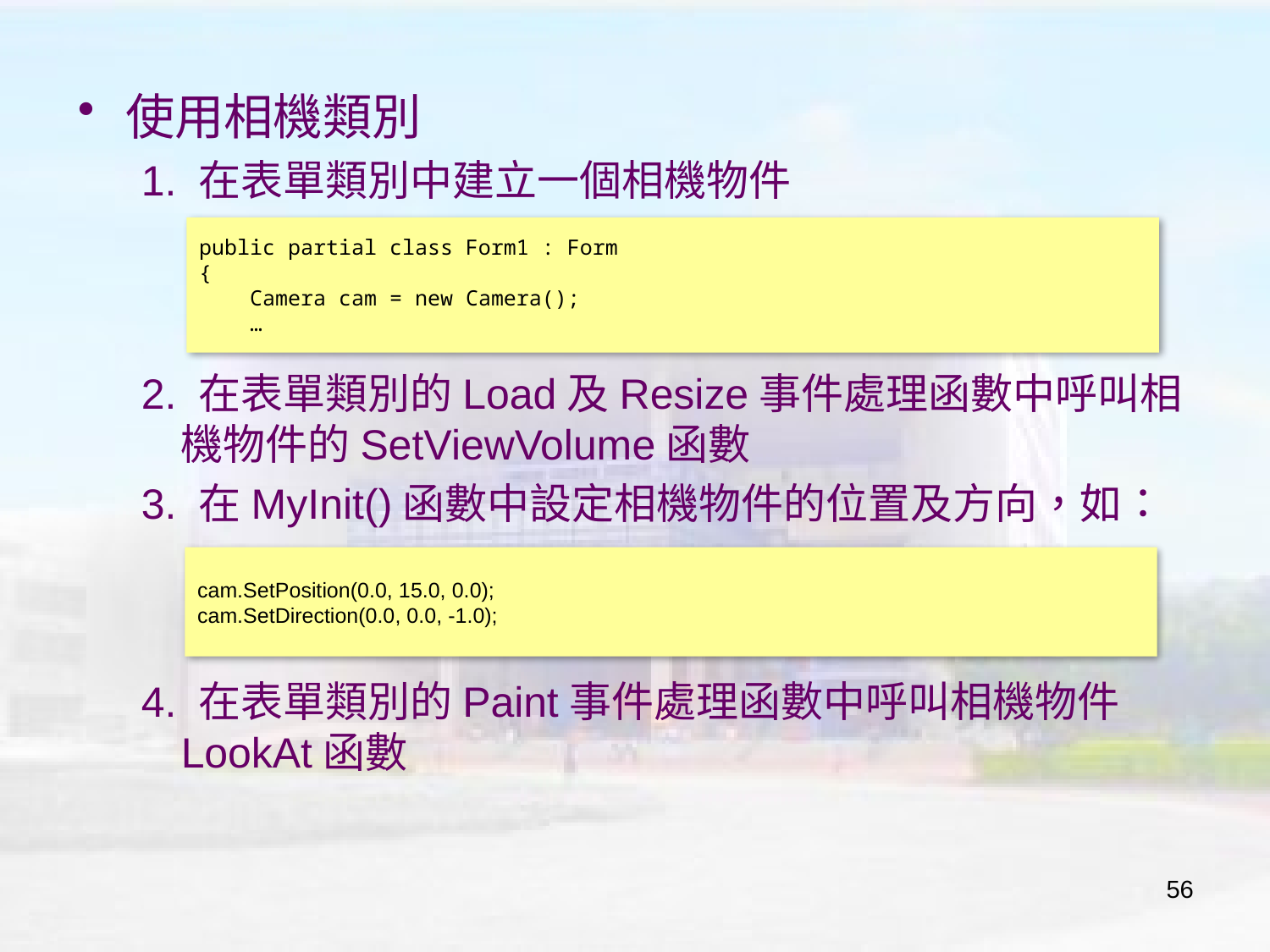

使用相機類別
1. 在表單類別中建立一個相機物件

2. 在表單類別的Load及Resize事件處理函數中呼叫相機物件的SetViewVolume函數
3. 在MyInit()函數中設定相機物件的位置及方向，如：

4. 在表單類別的Paint事件處理函數中呼叫相機物件LookAt函數

public partial class Form1 : Form
{
    Camera cam = new Camera();
    …
cam.SetPosition(0.0, 15.0, 0.0);
cam.SetDirection(0.0, 0.0, -1.0);
56